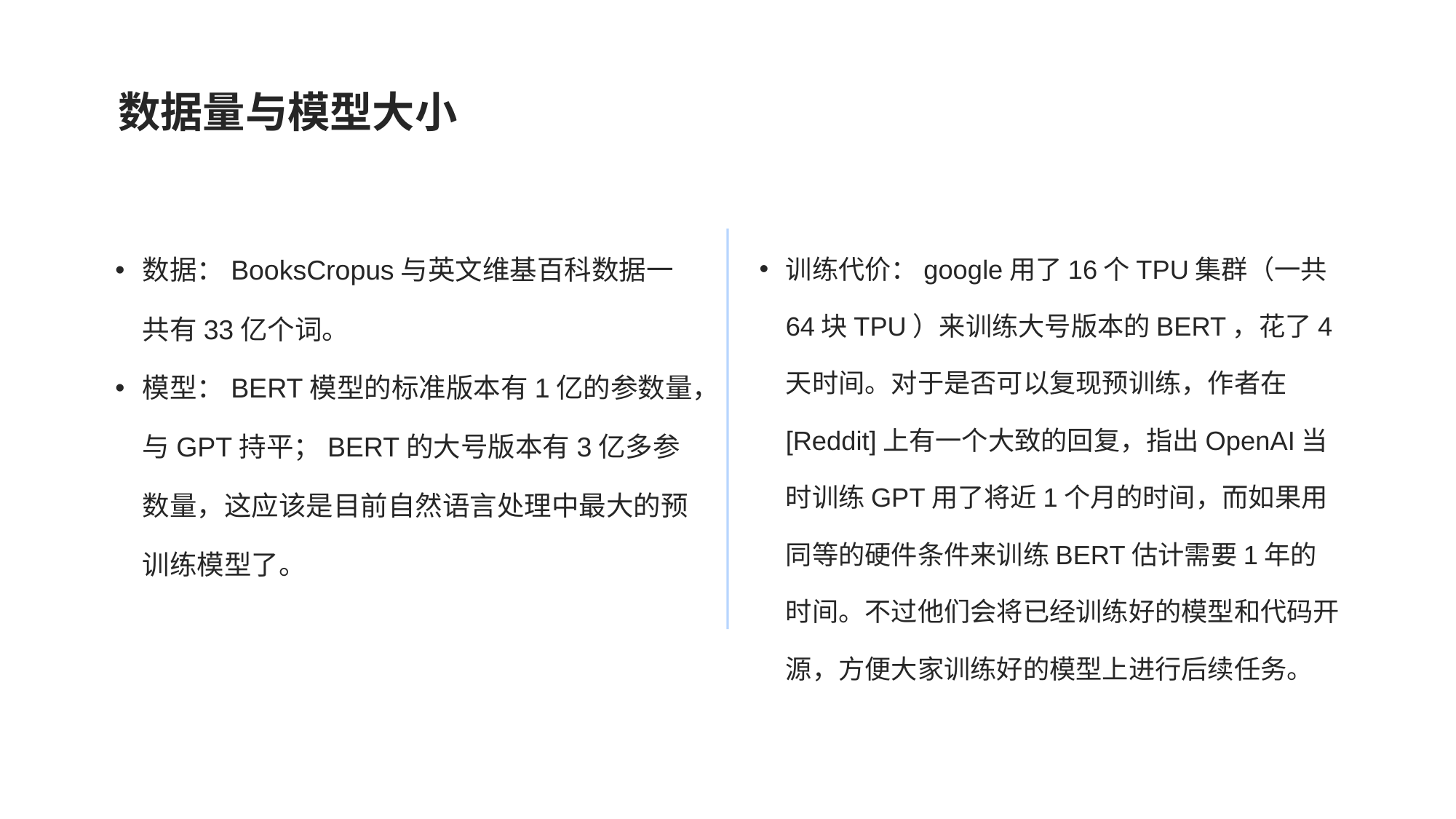

数据量与模型大小
数据：BooksCropus与英文维基百科数据一共有33亿个词。
模型：BERT模型的标准版本有1亿的参数量，与GPT持平；BERT的大号版本有3亿多参数量，这应该是目前自然语言处理中最大的预训练模型了。
训练代价：google用了16个TPU集群（一共64块TPU）来训练大号版本的BERT，花了4天时间。对于是否可以复现预训练，作者在 [Reddit]上有一个大致的回复，指出OpenAI当时训练GPT用了将近1个月的时间，而如果用同等的硬件条件来训练BERT估计需要1年的时间。不过他们会将已经训练好的模型和代码开源，方便大家训练好的模型上进行后续任务。